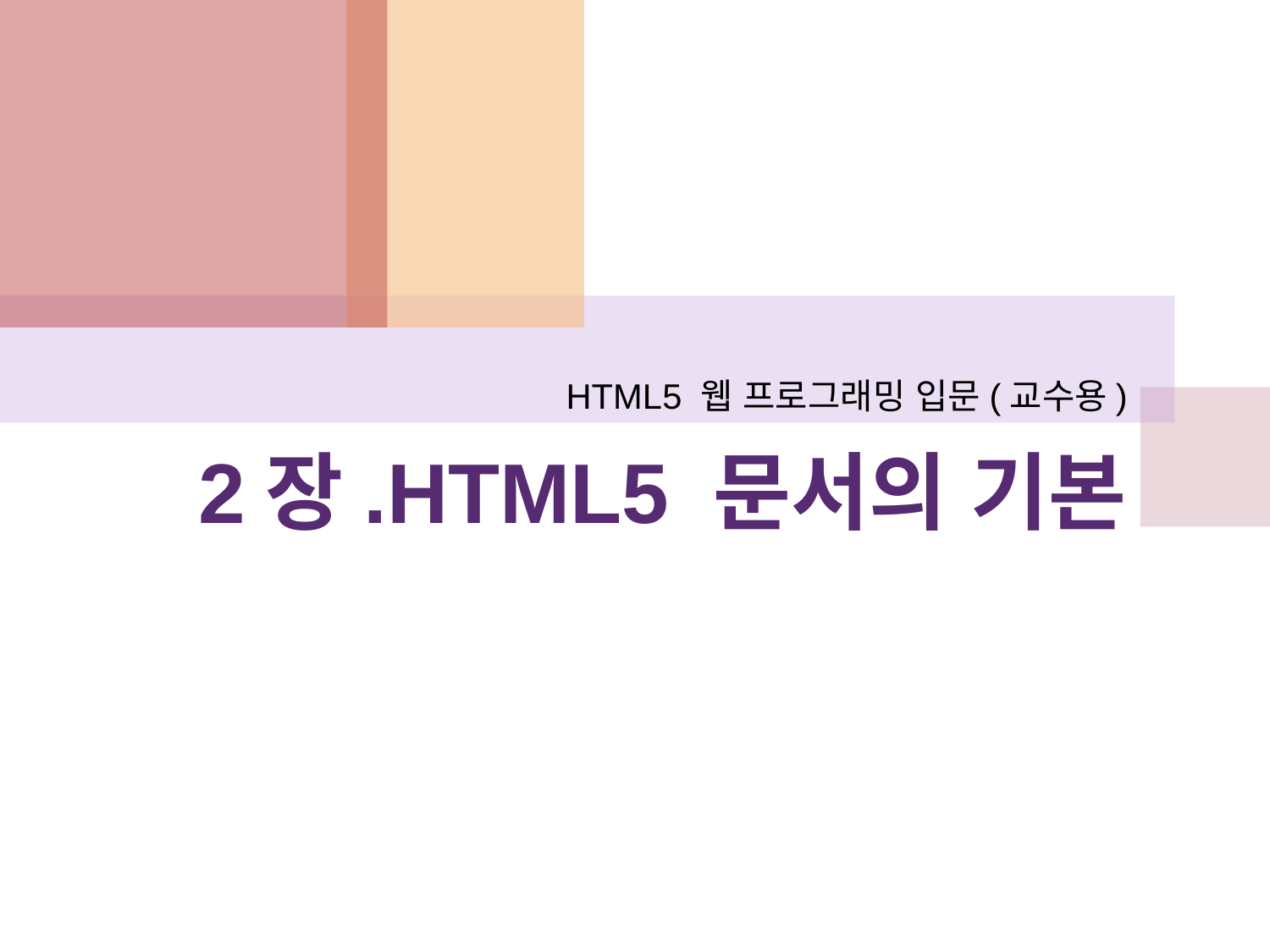

HTML5 웹 프로그래밍 입문(교수용)
# 2장.HTML5 문서의 기본